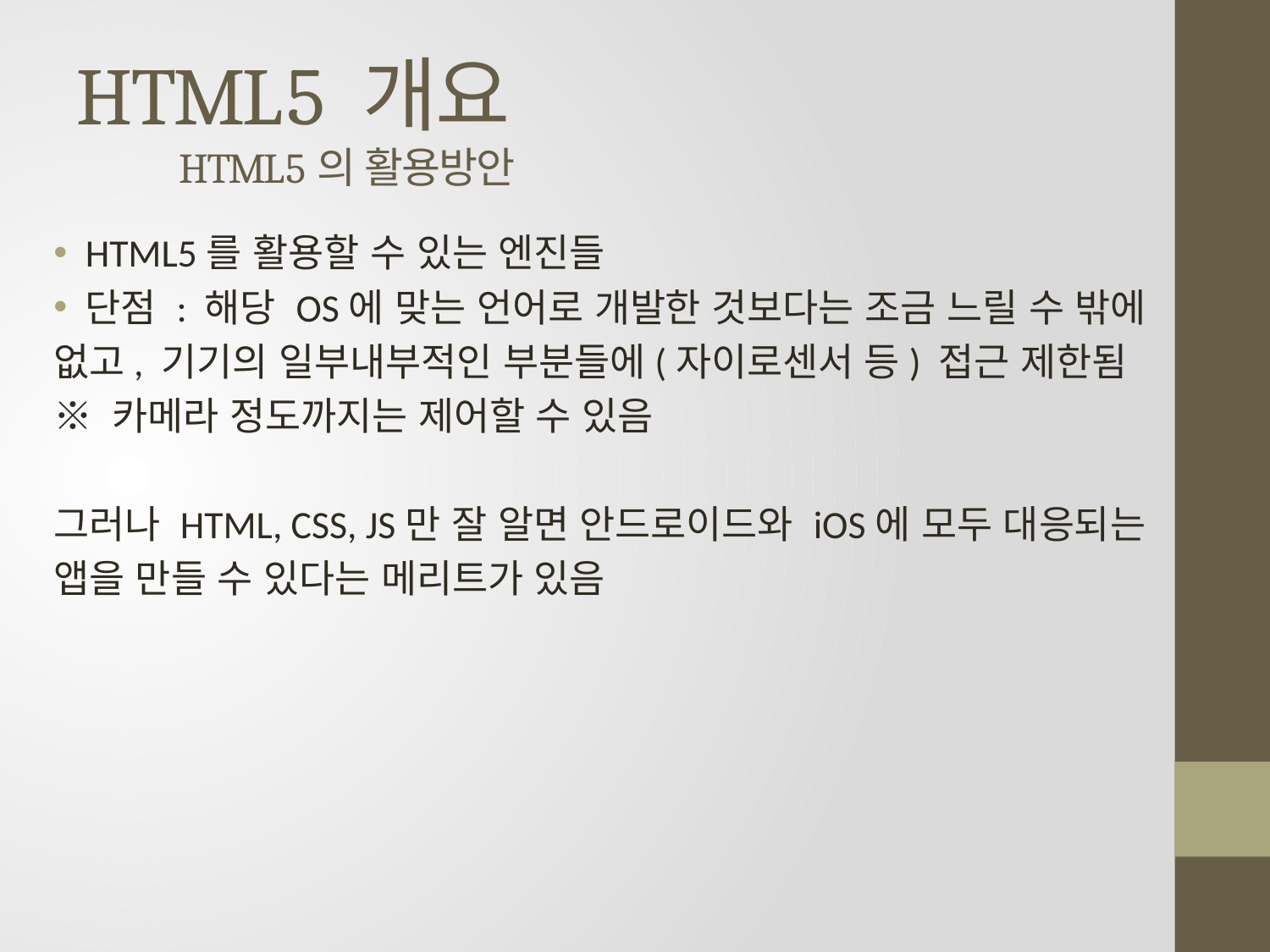

# HTML5 개요 HTML5의 활용방안
HTML5를 활용할 수 있는 엔진들
단점 : 해당 OS에 맞는 언어로 개발한 것보다는 조금 느릴 수 밖에
없고, 기기의 일부내부적인 부분들에(자이로센서 등) 접근 제한됨
※ 카메라 정도까지는 제어할 수 있음

그러나 HTML, CSS, JS만 잘 알면 안드로이드와 iOS에 모두 대응되는
앱을 만들 수 있다는 메리트가 있음